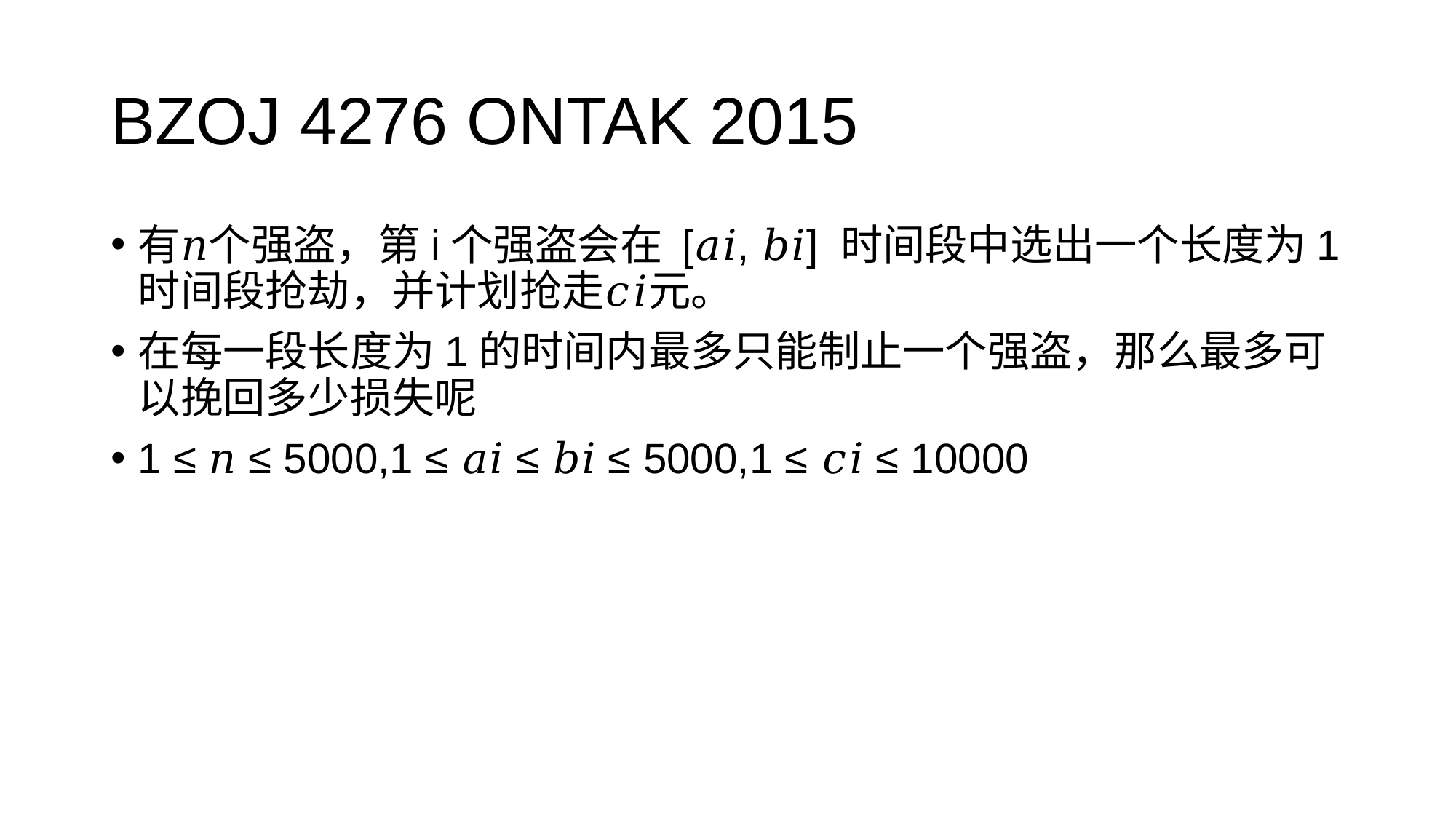

# BZOJ 4276 ONTAK 2015
有𝑛个强盗，第i个强盗会在 [𝑎𝑖, 𝑏𝑖] 时间段中选出一个长度为1时间段抢劫，并计划抢走𝑐𝑖元。
在每一段长度为1的时间内最多只能制止一个强盗，那么最多可以挽回多少损失呢
1 ≤ 𝑛 ≤ 5000,1 ≤ 𝑎𝑖 ≤ 𝑏𝑖 ≤ 5000,1 ≤ 𝑐𝑖 ≤ 10000